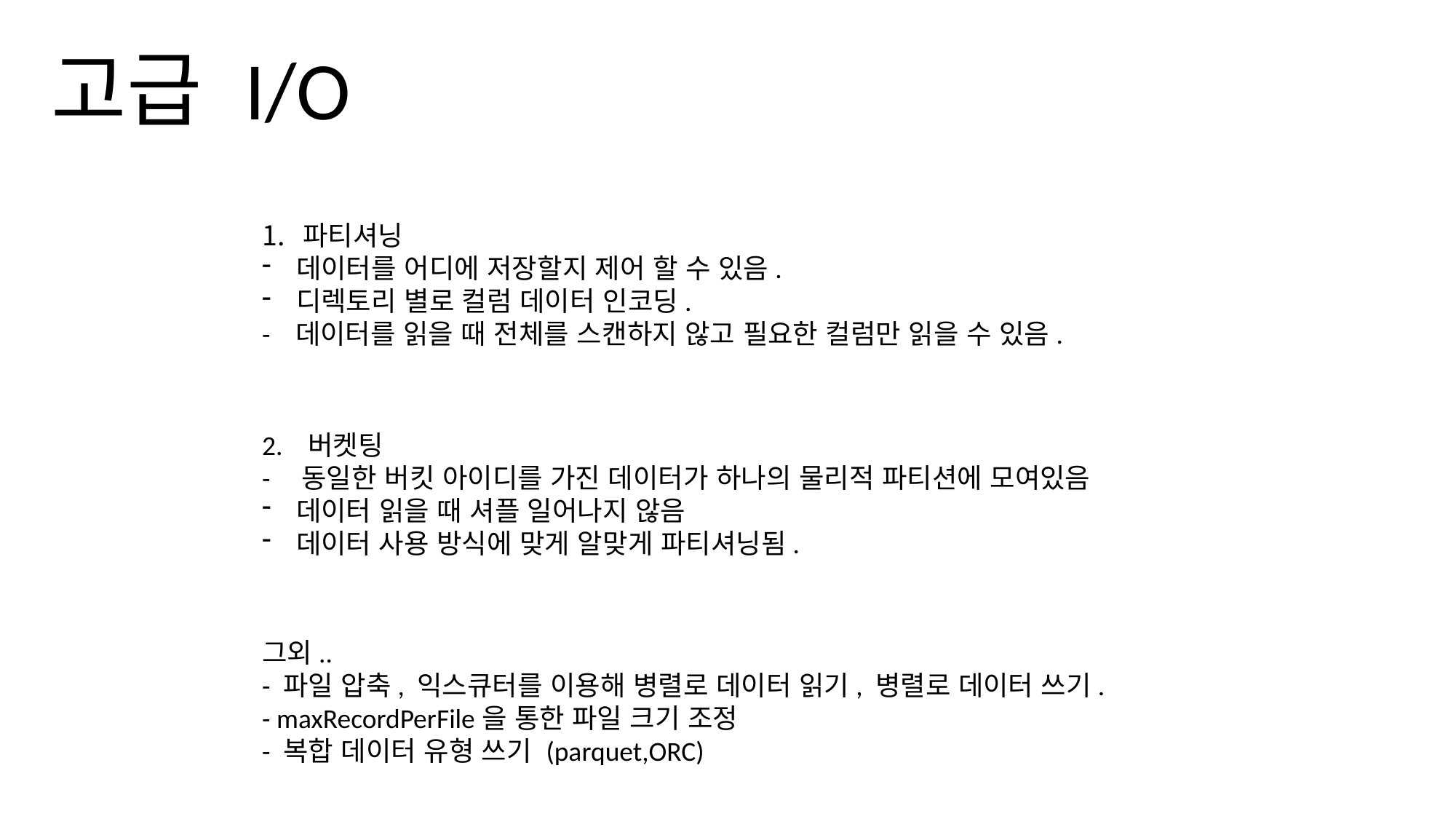

고급 I/O
파티셔닝
데이터를 어디에 저장할지 제어 할 수 있음.
디렉토리 별로 컬럼 데이터 인코딩.
-   데이터를 읽을 때 전체를 스캔하지 않고 필요한 컬럼만 읽을 수 있음.
2.   버켓팅
-    동일한 버킷 아이디를 가진 데이터가 하나의 물리적 파티션에 모여있음
데이터 읽을 때 셔플 일어나지 않음
데이터 사용 방식에 맞게 알맞게 파티셔닝됨.

그외..
- 파일 압축, 익스큐터를 이용해 병렬로 데이터 읽기, 병렬로 데이터 쓰기.
- maxRecordPerFile을 통한 파일 크기 조정
- 복합 데이터 유형 쓰기 (parquet,ORC)